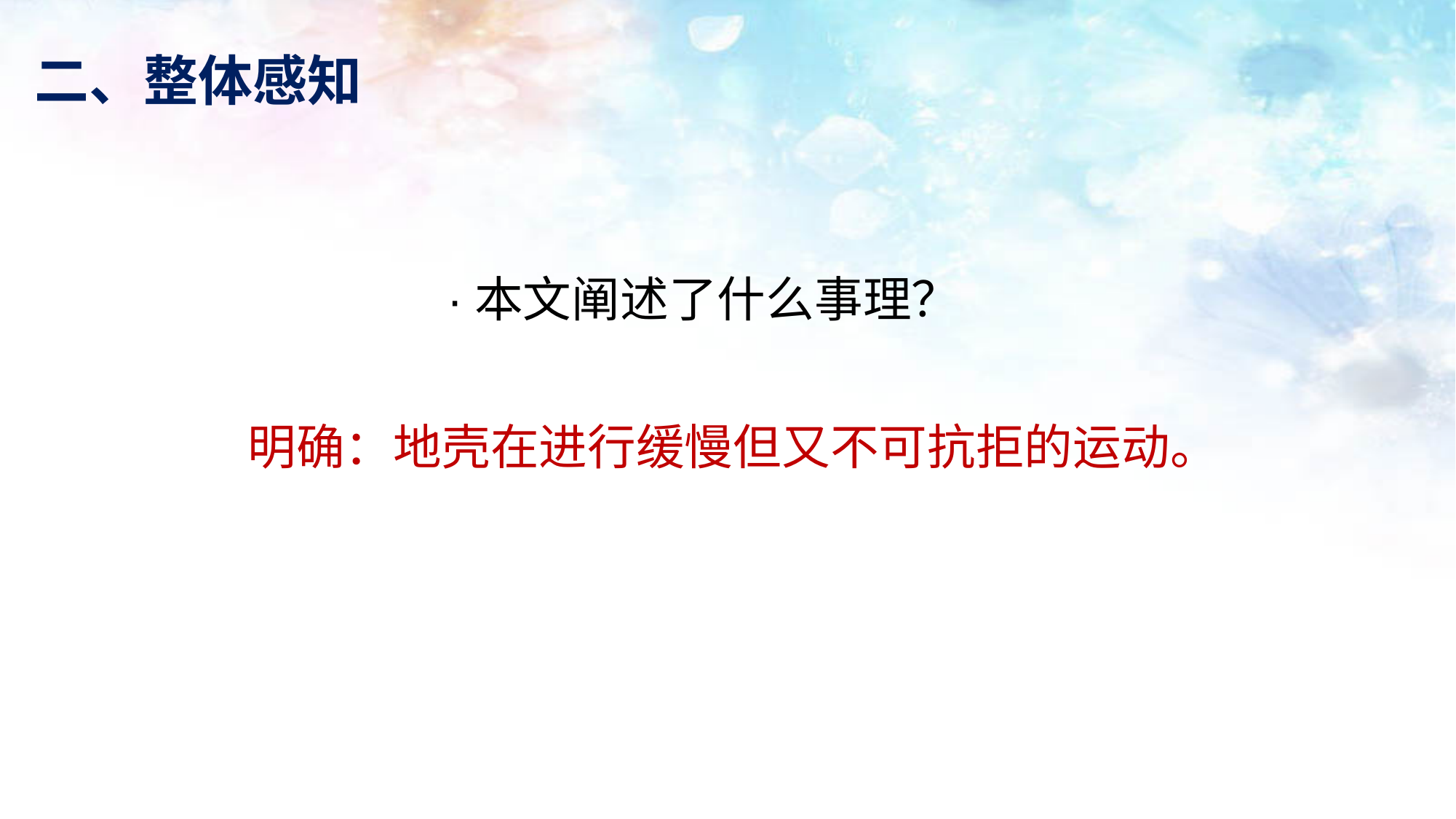

二、整体感知
·本文阐述了什么事理？
明确：地壳在进行缓慢但又不可抗拒的运动。